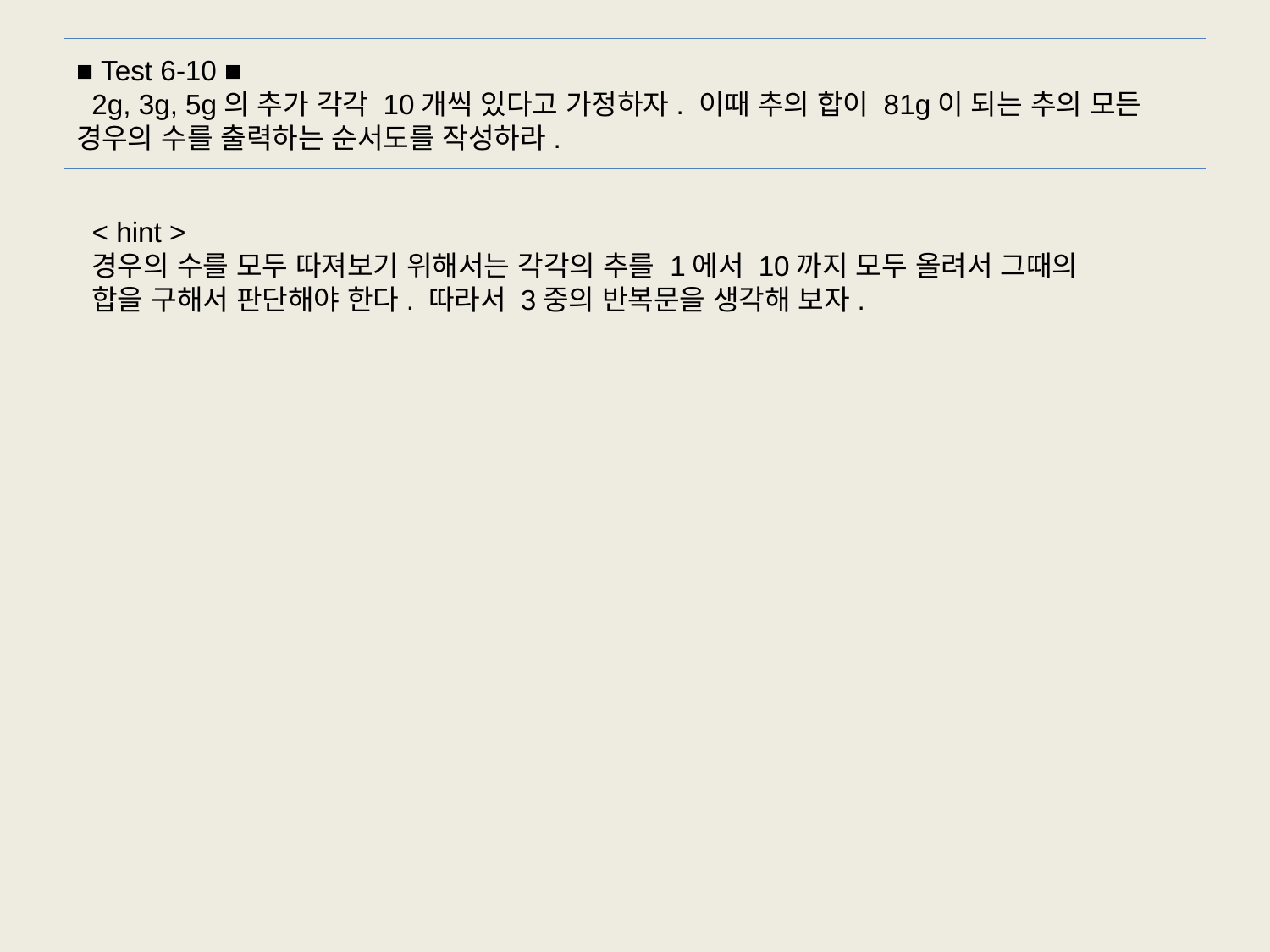

# ■ Test 6-10 ■   2g, 3g, 5g의 추가 각각 10개씩 있다고 가정하자. 이때 추의 합이 81g이 되는 추의 모든 경우의 수를 출력하는 순서도를 작성하라.
< hint >
경우의 수를 모두 따져보기 위해서는 각각의 추를 1에서 10까지 모두 올려서 그때의 합을 구해서 판단해야 한다. 따라서 3중의 반복문을 생각해 보자.